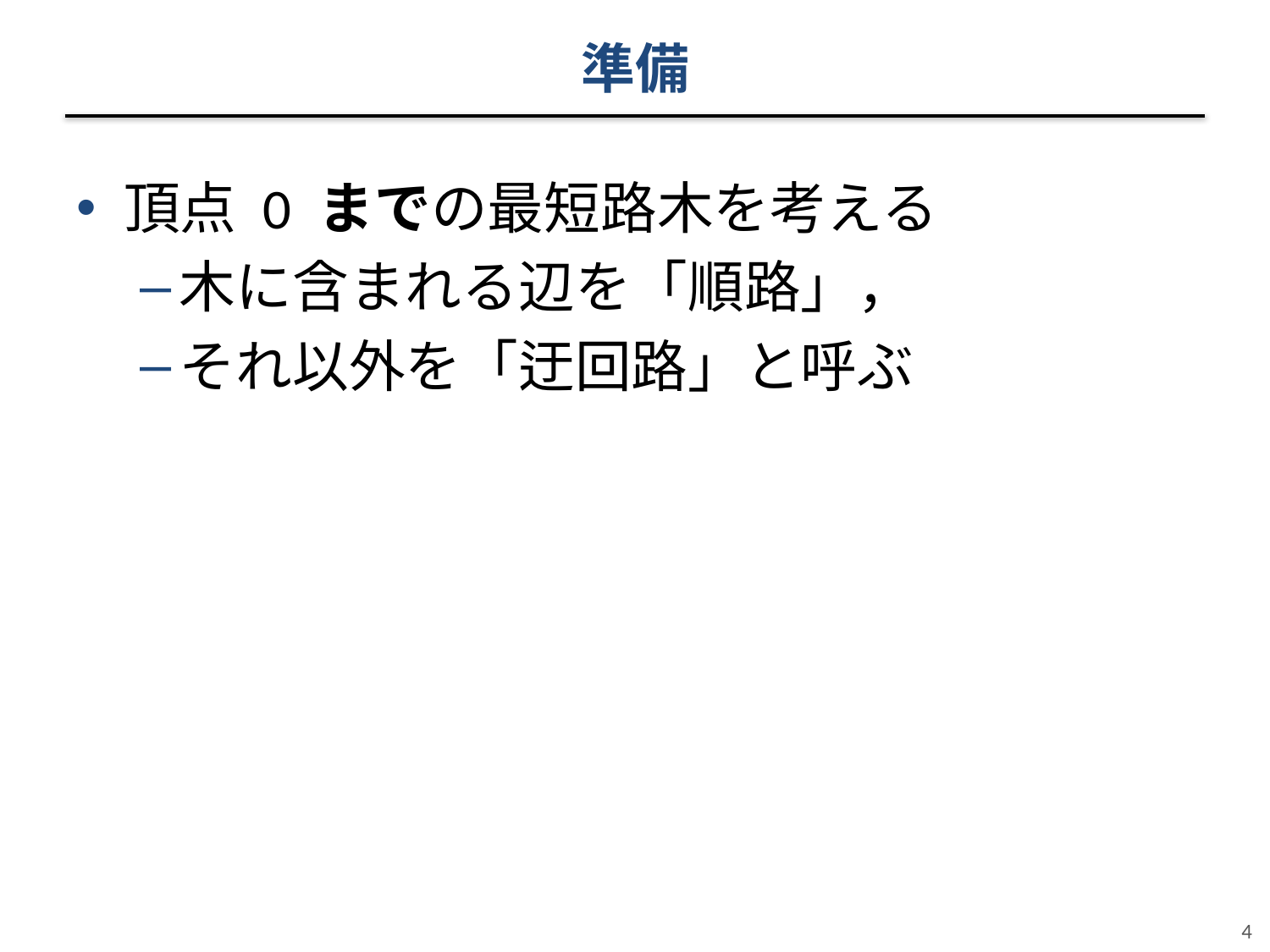

# 準備
頂点 0 までの最短路木を考える
木に含まれる辺を「順路」，
それ以外を「迂回路」と呼ぶ

4